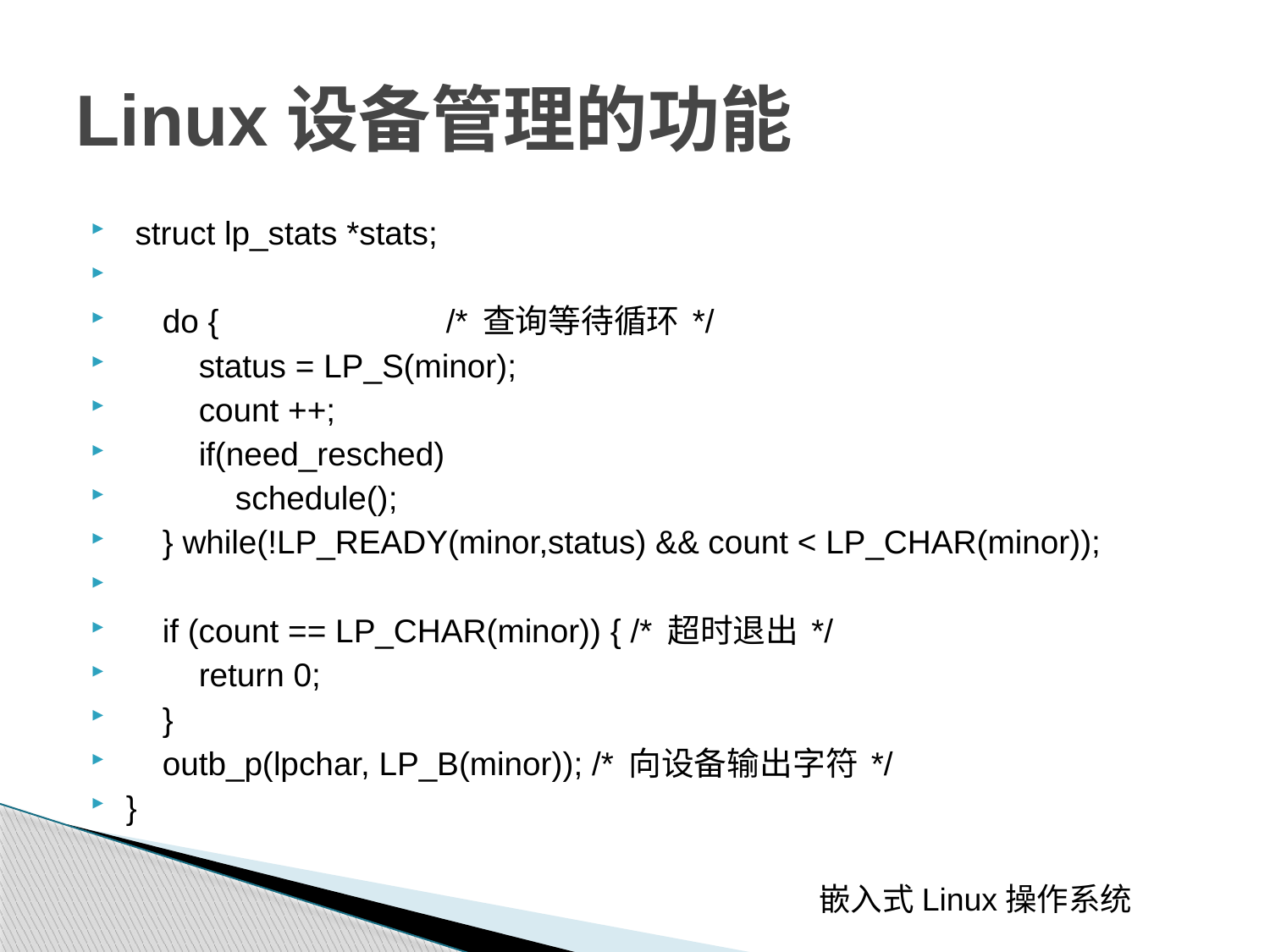

# Linux设备管理的功能
 struct lp_stats *stats;

    do {                         /* 查询等待循环 */
        status = LP_S(minor);
        count ++;
        if(need_resched)
            schedule();
    } while(!LP_READY(minor,status) && count < LP_CHAR(minor));

    if (count == LP_CHAR(minor)) { /* 超时退出 */
        return 0;
    }
    outb_p(lpchar, LP_B(minor)); /* 向设备输出字符 */
}

         嵌入式Linux操作系统